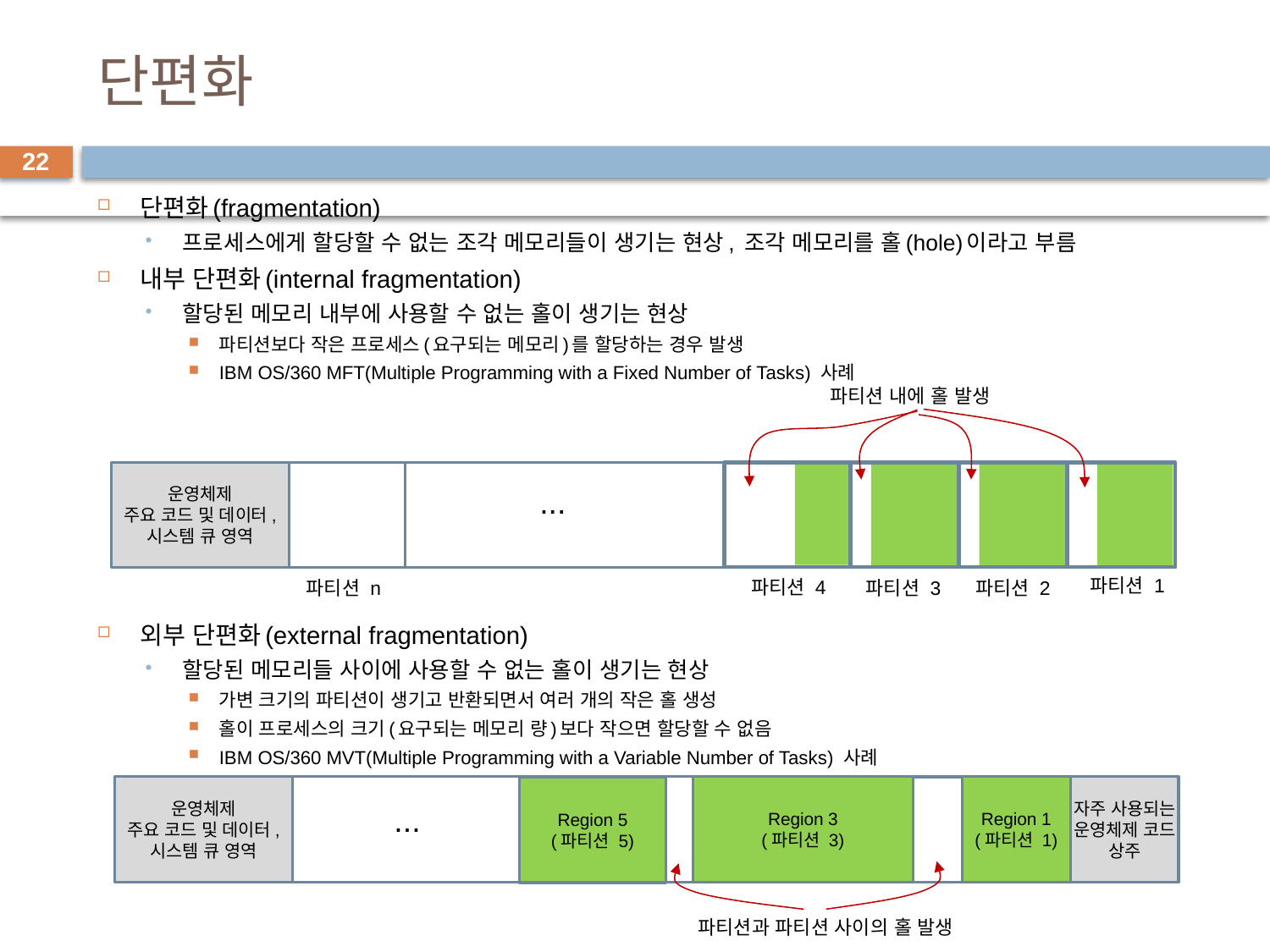

# 단편화
22
단편화(fragmentation)
프로세스에게 할당할 수 없는 조각 메모리들이 생기는 현상, 조각 메모리를 홀(hole)이라고 부름
내부 단편화(internal fragmentation)
할당된 메모리 내부에 사용할 수 없는 홀이 생기는 현상
파티션보다 작은 프로세스(요구되는 메모리)를 할당하는 경우 발생
IBM OS/360 MFT(Multiple Programming with a Fixed Number of Tasks) 사례

외부 단편화(external fragmentation)
할당된 메모리들 사이에 사용할 수 없는 홀이 생기는 현상
가변 크기의 파티션이 생기고 반환되면서 여러 개의 작은 홀 생성
홀이 프로세스의 크기(요구되는 메모리 량)보다 작으면 할당할 수 없음
IBM OS/360 MVT(Multiple Programming with a Variable Number of Tasks) 사례

파티션 내에 홀 발생

운영체제
주요 코드 및 데이터,
시스템 큐 영역

...
파티션 1
파티션 4
파티션 n
파티션 3
파티션 2

Region 3
(파티션 3)
Region 1
(파티션 1)
자주 사용되는 운영체제 코드 상주

운영체제
주요 코드 및 데이터,
시스템 큐 영역

Region 5
(파티션 5)

파티션과 파티션 사이의 홀 발생
...